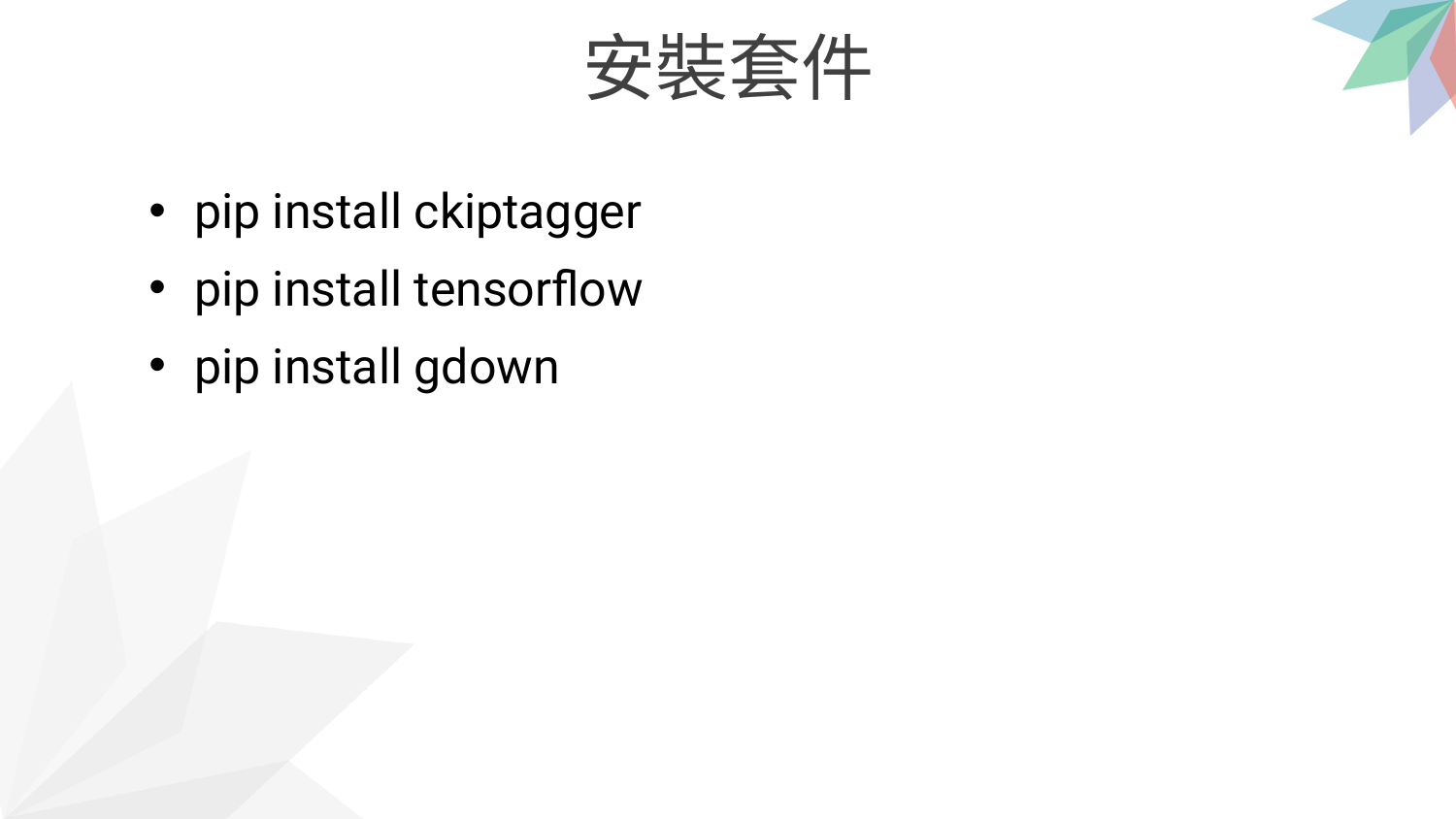

安裝套件

pip install ckiptagger

pip install tensorflow

pip install gdown